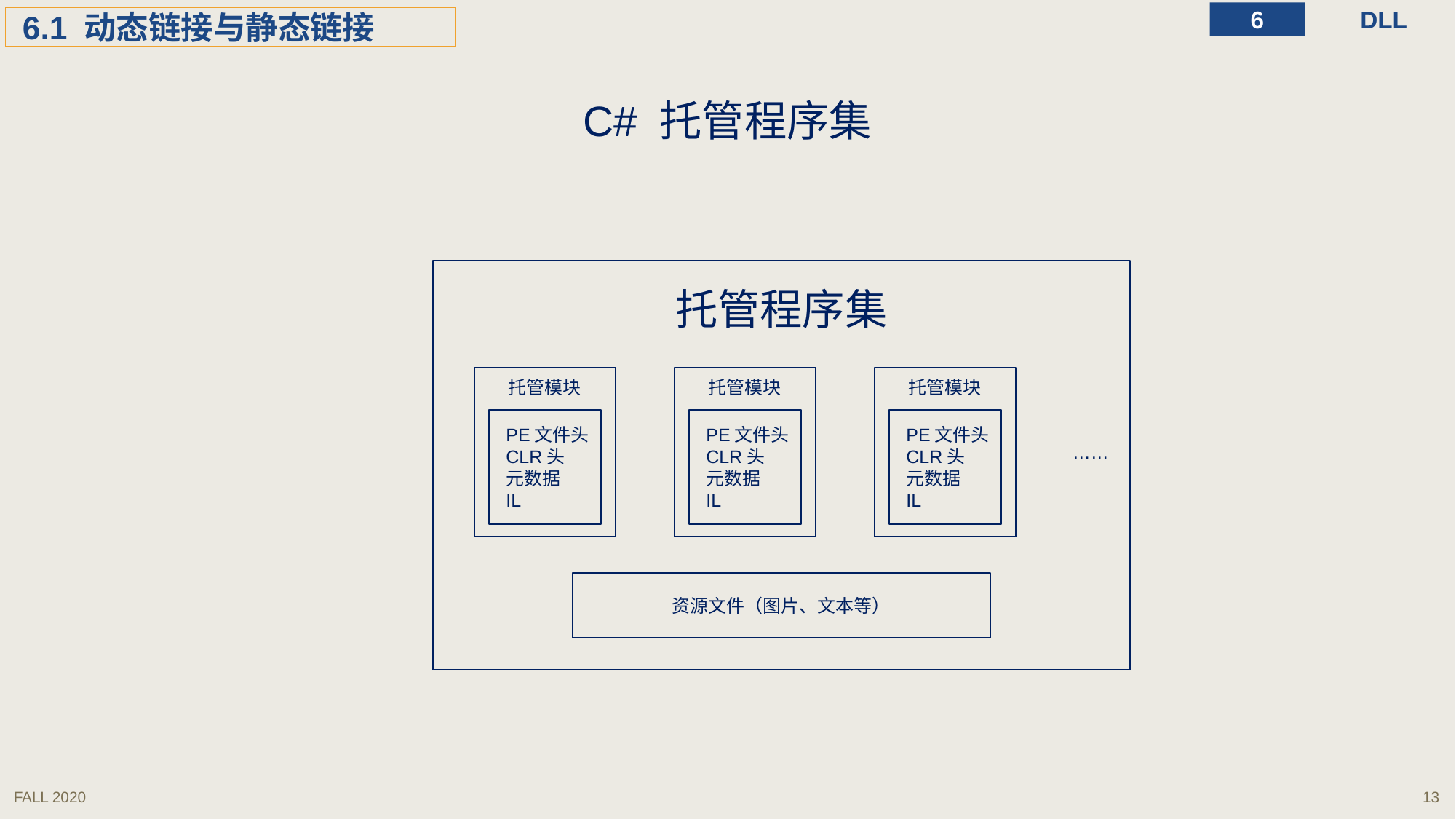

C# 托管程序集
托管程序集
托管模块
PE文件头
CLR头
元数据
IL
托管模块
PE文件头
CLR头
元数据
IL
托管模块
PE文件头
CLR头
元数据
IL
……
资源文件（图片、文本等）